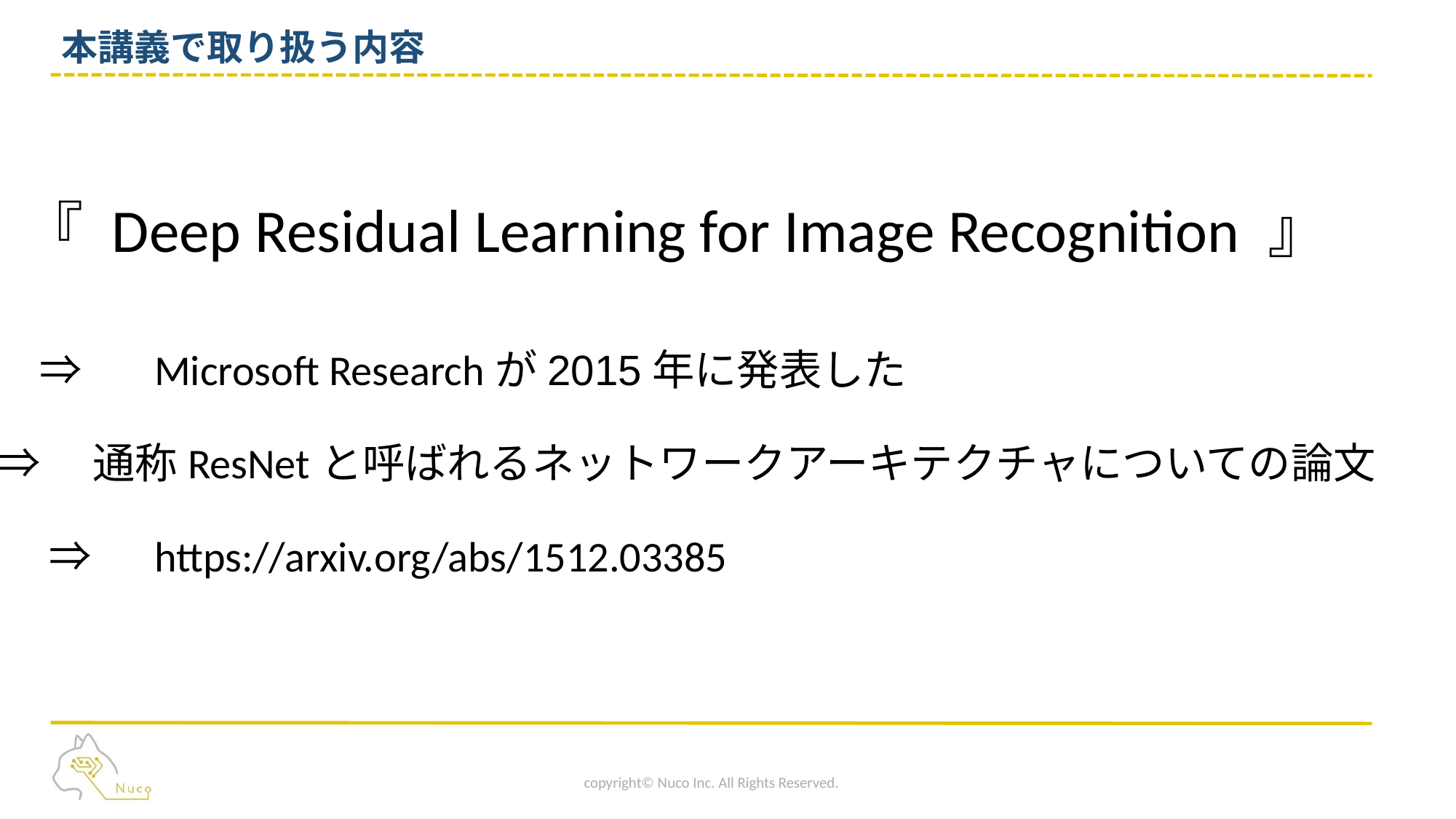

# 本講義で取り扱う内容
『 Deep Residual Learning for Image Recognition 』
⇒　 Microsoft Researchが2015年に発表した
⇒　通称ResNetと呼ばれるネットワークアーキテクチャについての論文
⇒　https://arxiv.org/abs/1512.03385